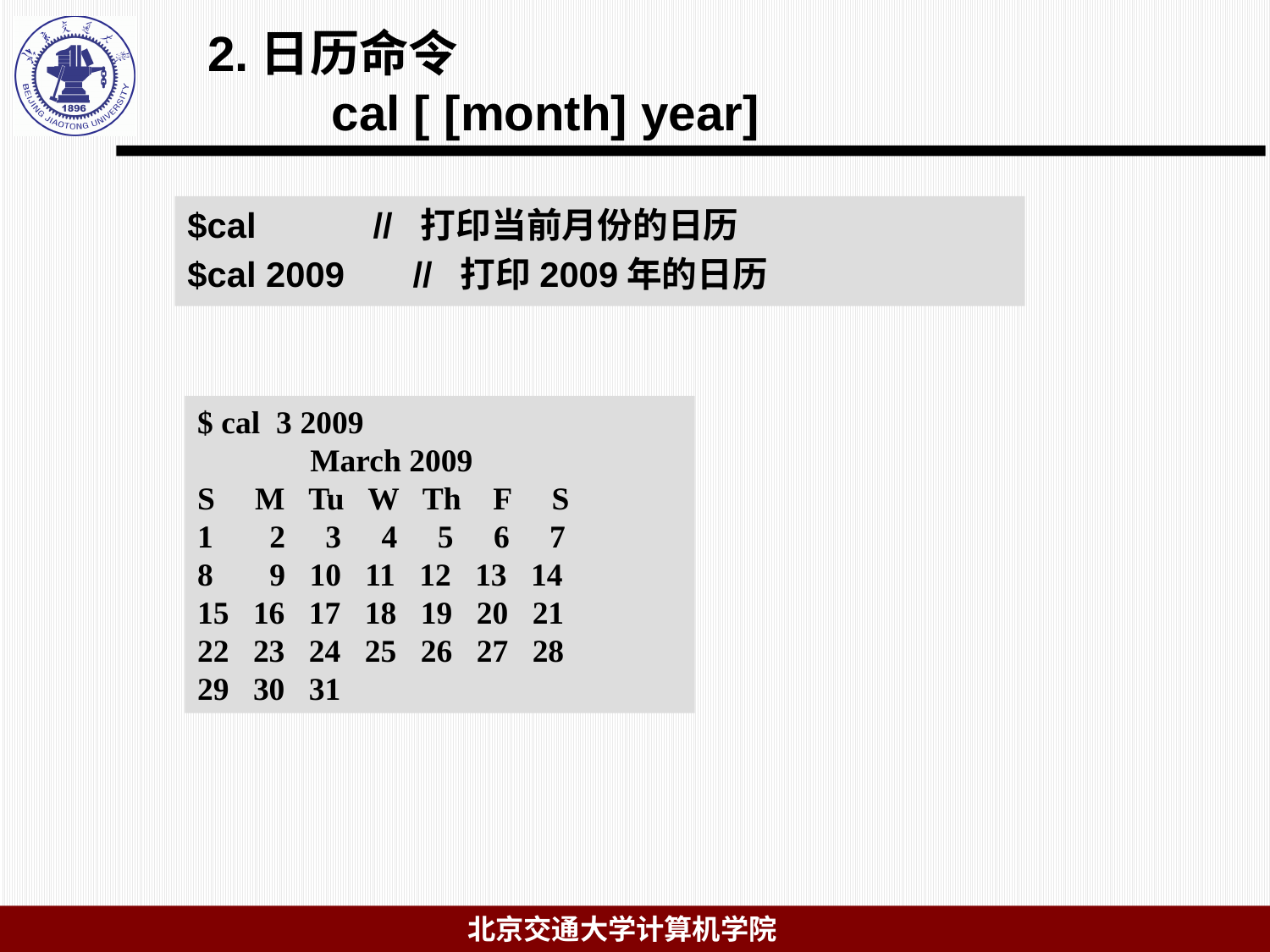

# 2.日历命令 cal [ [month] year]
$cal            //  打印当前月份的日历
$cal 2009       //  打印2009年的日历
$ cal  3 2009
              March 2009
S     M   Tu   W   Th    F     S
1       2     3     4     5     6     7
8       9   10   11   12   13   14
15   16   17   18   19   20   21
22   23   24   25   26   27   28
29   30   31